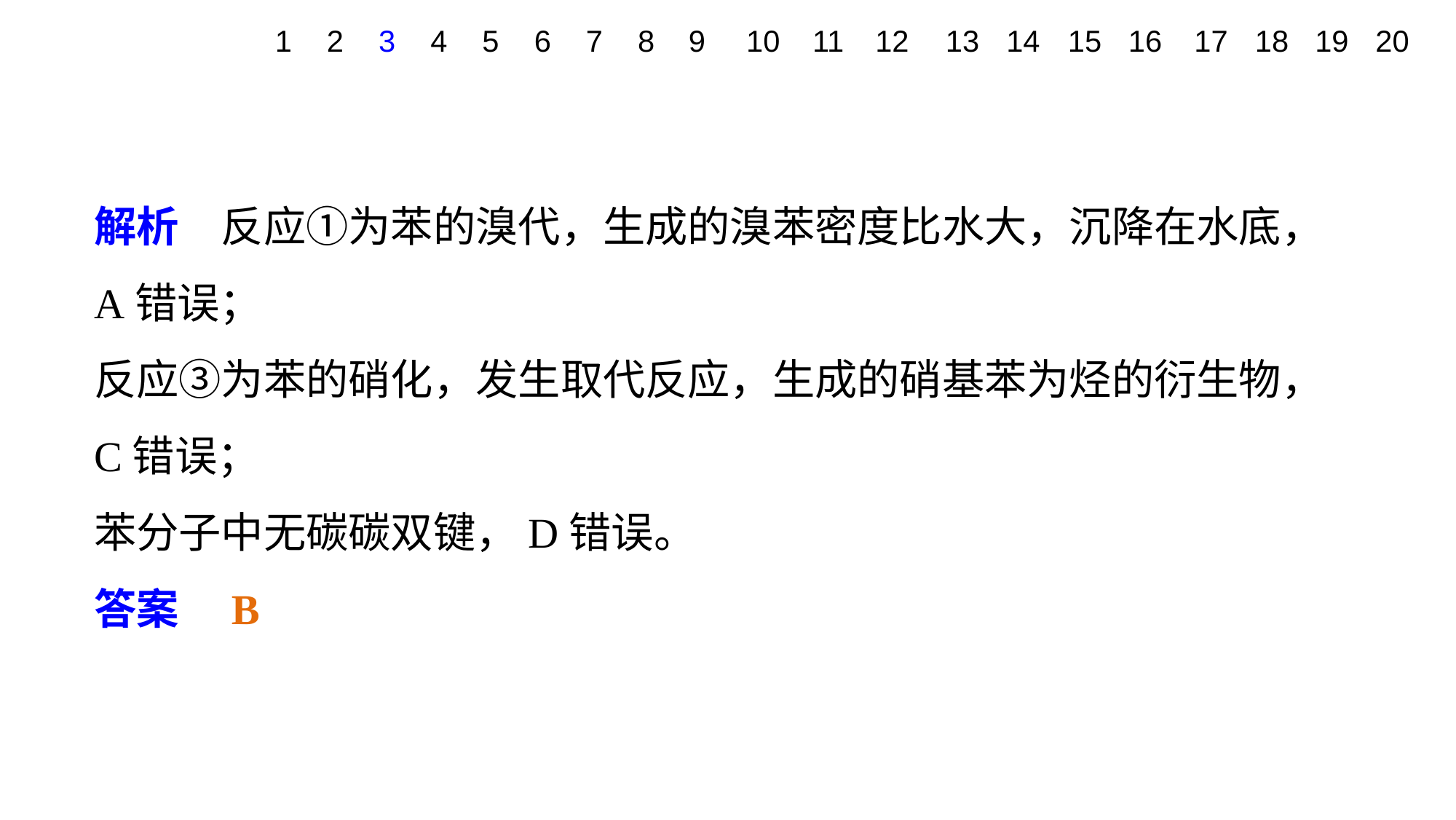

1
2
3
4
5
6
7
8
9
10
11
12
13
14
15
16
17
18
19
20
解析　反应①为苯的溴代，生成的溴苯密度比水大，沉降在水底，A错误；
反应③为苯的硝化，发生取代反应，生成的硝基苯为烃的衍生物，C错误；
苯分子中无碳碳双键，D错误。
答案　B